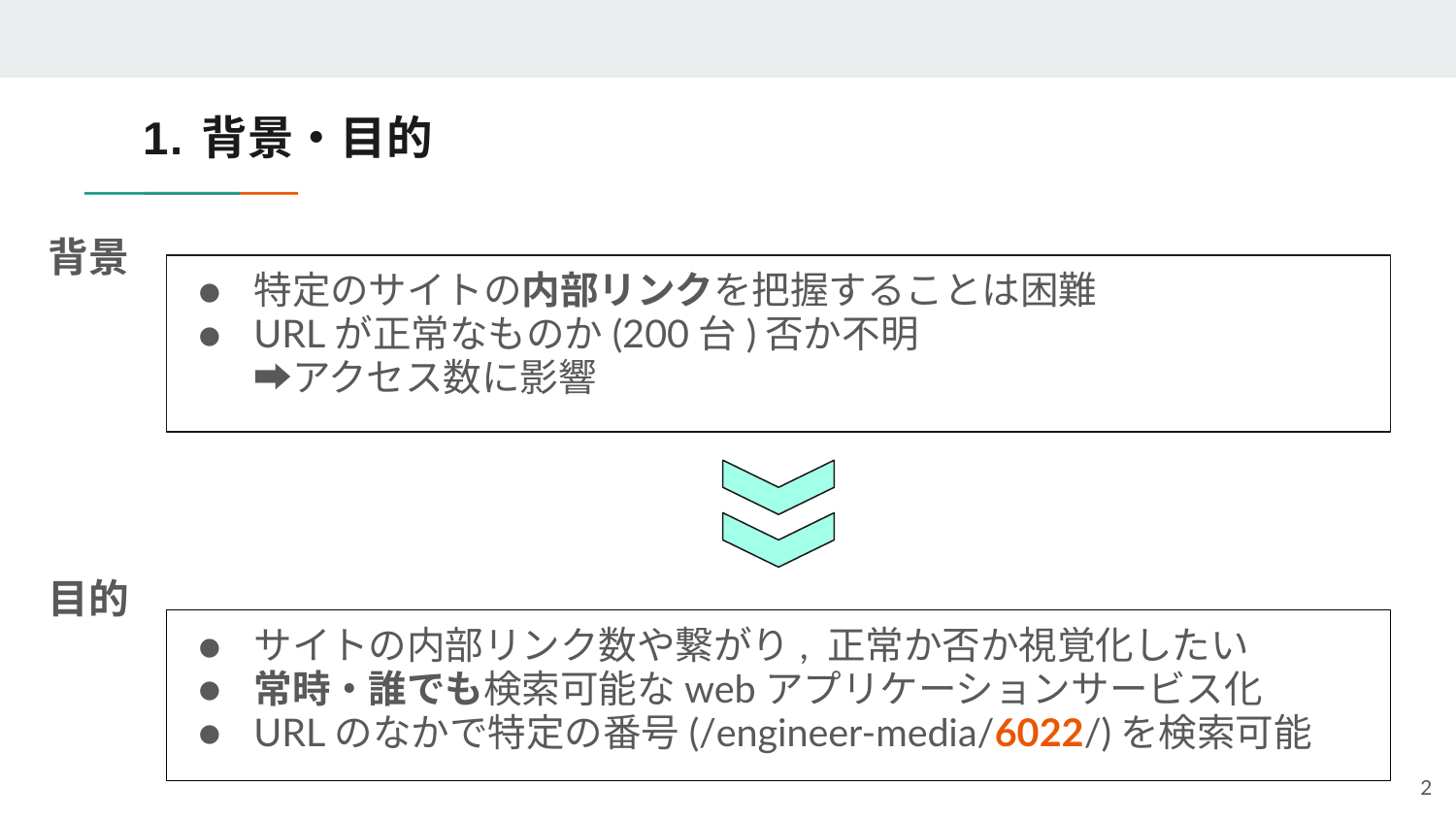

# 背景・目的
背景
特定のサイトの内部リンクを把握することは困難
URLが正常なものか(200台)否か不明
➡アクセス数に影響

目的
サイトの内部リンク数や繋がり, 正常か否か視覚化したい
常時・誰でも検索可能なwebアプリケーションサービス化
URLのなかで特定の番号(/engineer-media/6022/)を検索可能
2